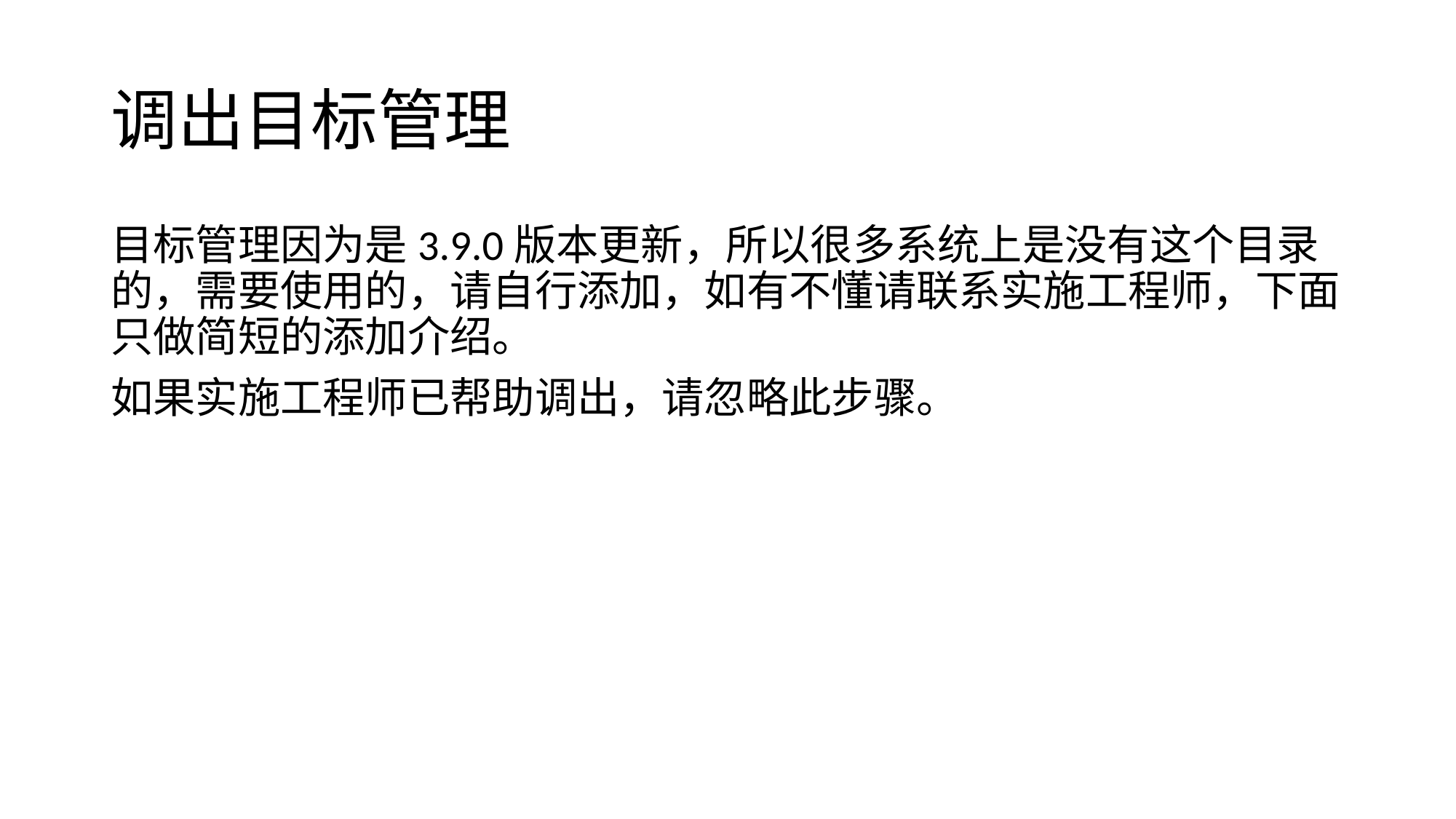

# 调出目标管理
目标管理因为是3.9.0版本更新，所以很多系统上是没有这个目录的，需要使用的，请自行添加，如有不懂请联系实施工程师，下面只做简短的添加介绍。
如果实施工程师已帮助调出，请忽略此步骤。